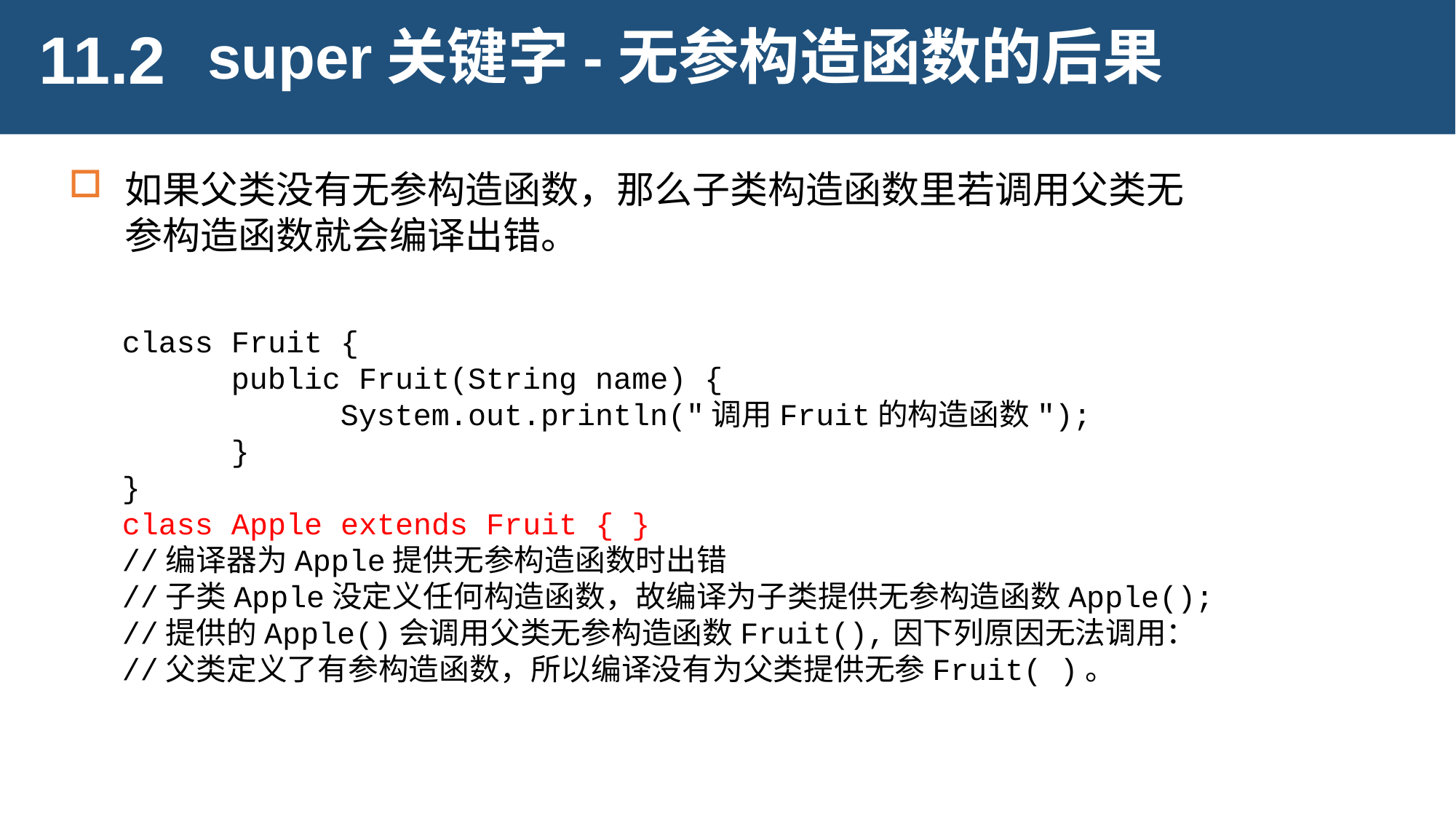

super关键字-无参构造函数的后果
11.2
如果父类没有无参构造函数，那么子类构造函数里若调用父类无参构造函数就会编译出错。
class Fruit {
	public Fruit(String name) {
		System.out.println("调用Fruit的构造函数");
	}
}
class Apple extends Fruit { }
//编译器为Apple提供无参构造函数时出错
//子类Apple没定义任何构造函数，故编译为子类提供无参构造函数Apple();
//提供的Apple()会调用父类无参构造函数Fruit(),因下列原因无法调用：
//父类定义了有参构造函数，所以编译没有为父类提供无参Fruit( )。